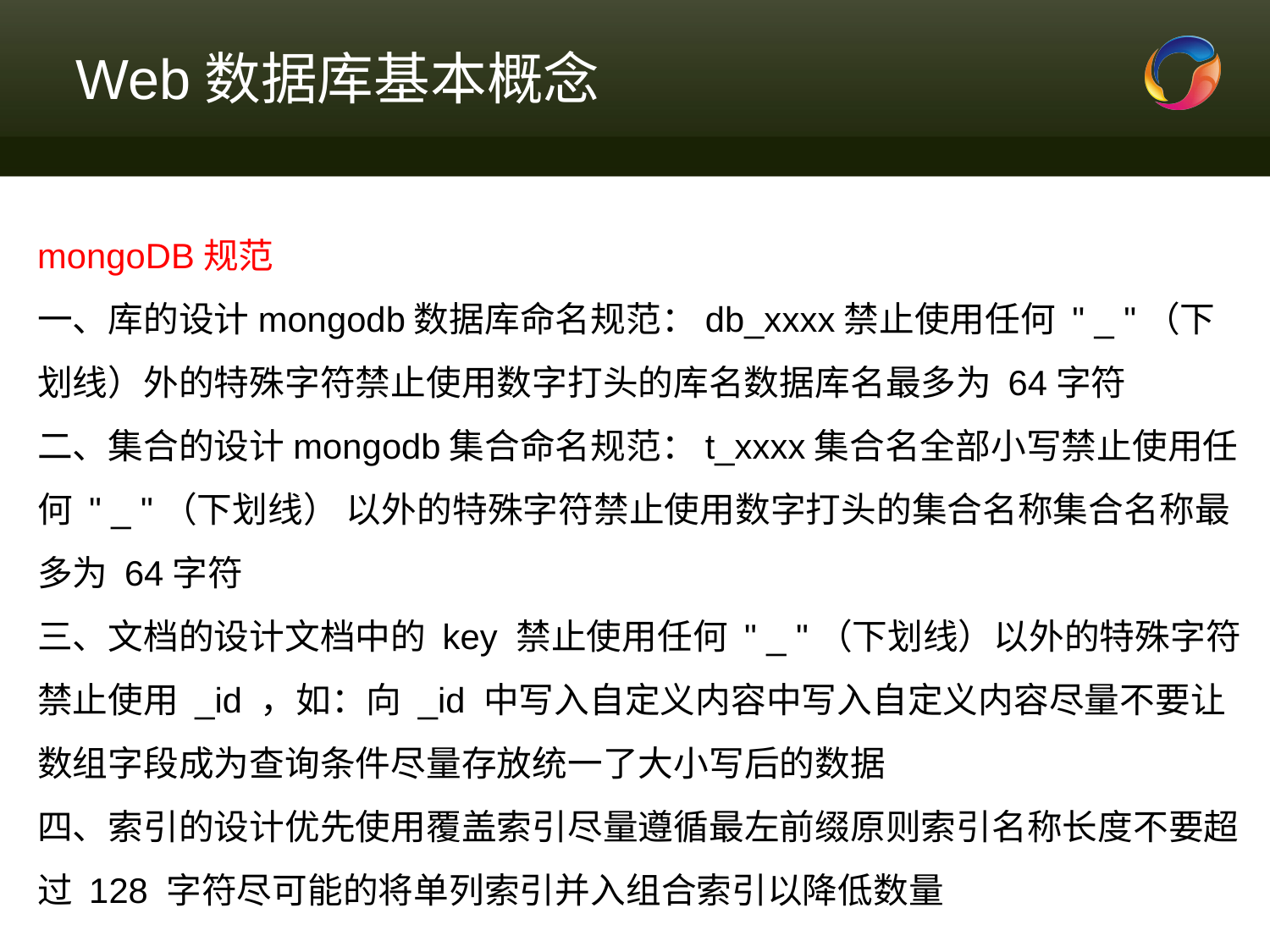

# Web数据库基本概念

mongoDB规范
一、库的设计mongodb数据库命名规范：db_xxxx禁止使用任何 " _ "（下划线）外的特殊字符禁止使用数字打头的库名数据库名最多为 64字符
二、集合的设计mongodb集合命名规范：t_xxxx集合名全部小写禁止使用任何 " _ "（下划线） 以外的特殊字符禁止使用数字打头的集合名称集合名称最多为 64字符
三、文档的设计文档中的 key 禁止使用任何 " _ "（下划线）以外的特殊字符禁止使用 _id ，如：向 _id 中写入自定义内容中写入自定义内容尽量不要让数组字段成为查询条件尽量存放统一了大小写后的数据
四、索引的设计优先使用覆盖索引尽量遵循最左前缀原则索引名称长度不要超过 128 字符尽可能的将单列索引并入组合索引以降低数量